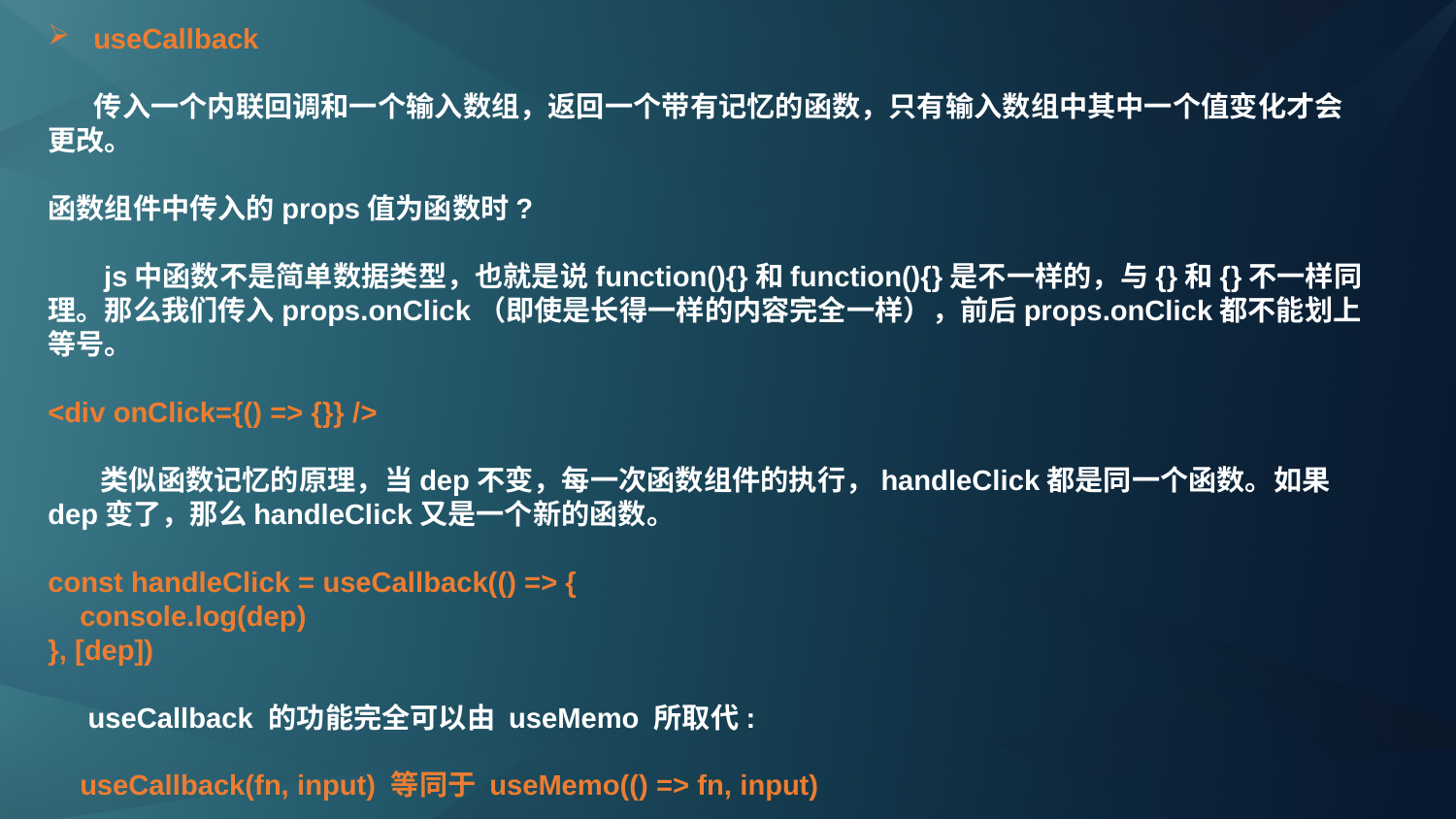

useCallback

      传入一个内联回调和一个输入数组，返回一个带有记忆的函数，只有输入数组中其中一个值变化才会更改。

函数组件中传入的props值为函数时?

       js中函数不是简单数据类型，也就是说function(){}和function(){}是不一样的，与{}和{}不一样同理。那么我们传入props.onClick（即使是长得一样的内容完全一样），前后props.onClick都不能划上等号。

<div onClick={() => {}} />

       类似函数记忆的原理，当dep不变，每一次函数组件的执行，handleClick都是同一个函数。如果dep变了，那么handleClick又是一个新的函数。

const handleClick = useCallback(() => {
    console.log(dep)
}, [dep])

     useCallback 的功能完全可以由 useMemo 所取代:

    useCallback(fn, input) 等同于 useMemo(() => fn, input)